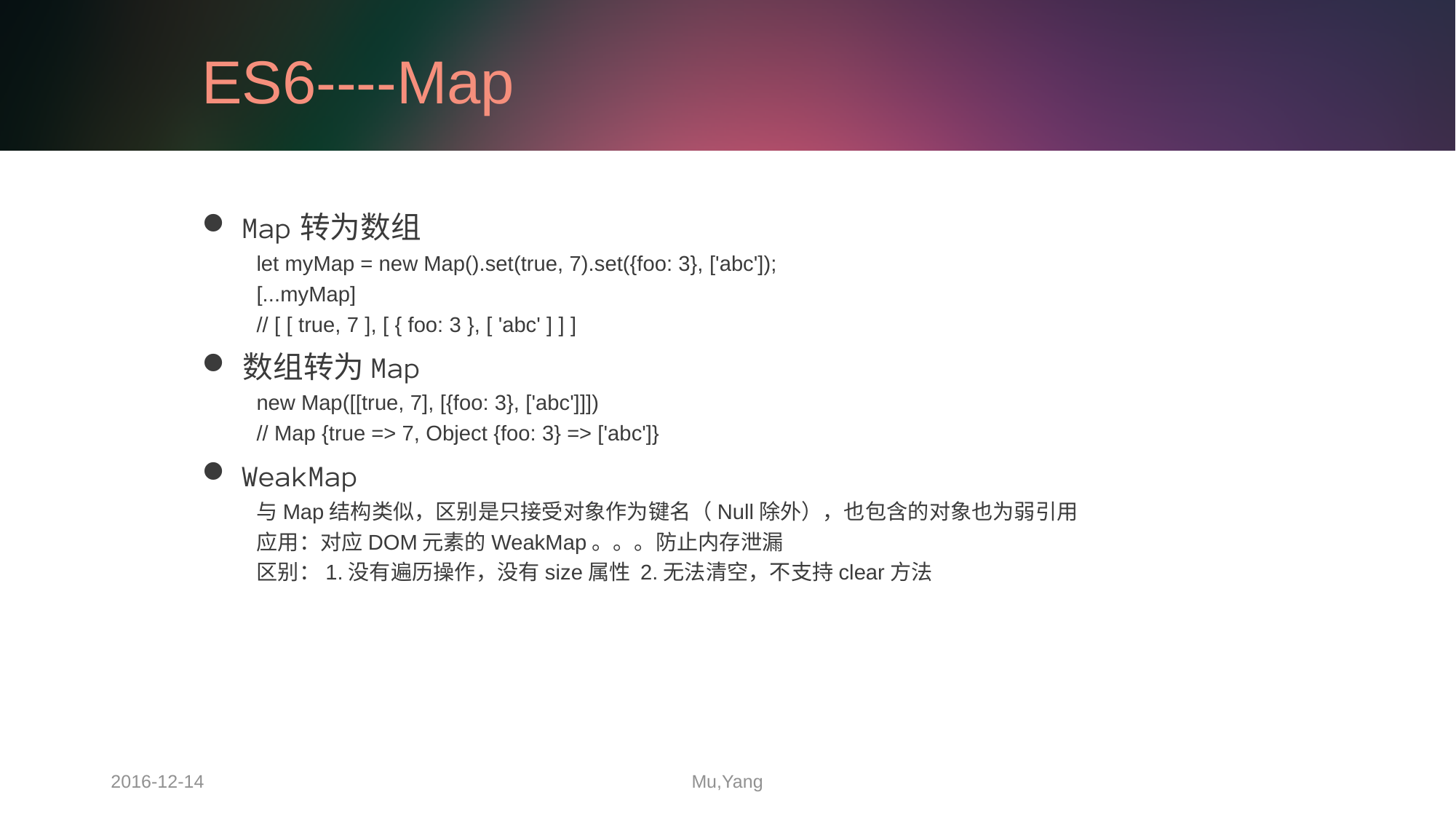

# ES6----Map
Map转为数组
let myMap = new Map().set(true, 7).set({foo: 3}, ['abc']);
[...myMap]
// [ [ true, 7 ], [ { foo: 3 }, [ 'abc' ] ] ]
数组转为Map
new Map([[true, 7], [{foo: 3}, ['abc']]])
// Map {true => 7, Object {foo: 3} => ['abc']}
WeakMap
与Map结构类似，区别是只接受对象作为键名（Null除外），也包含的对象也为弱引用
应用：对应DOM元素的WeakMap。。。防止内存泄漏
区别：1.没有遍历操作，没有size属性 2.无法清空，不支持clear方法

2016-12-14
Mu,Yang
125